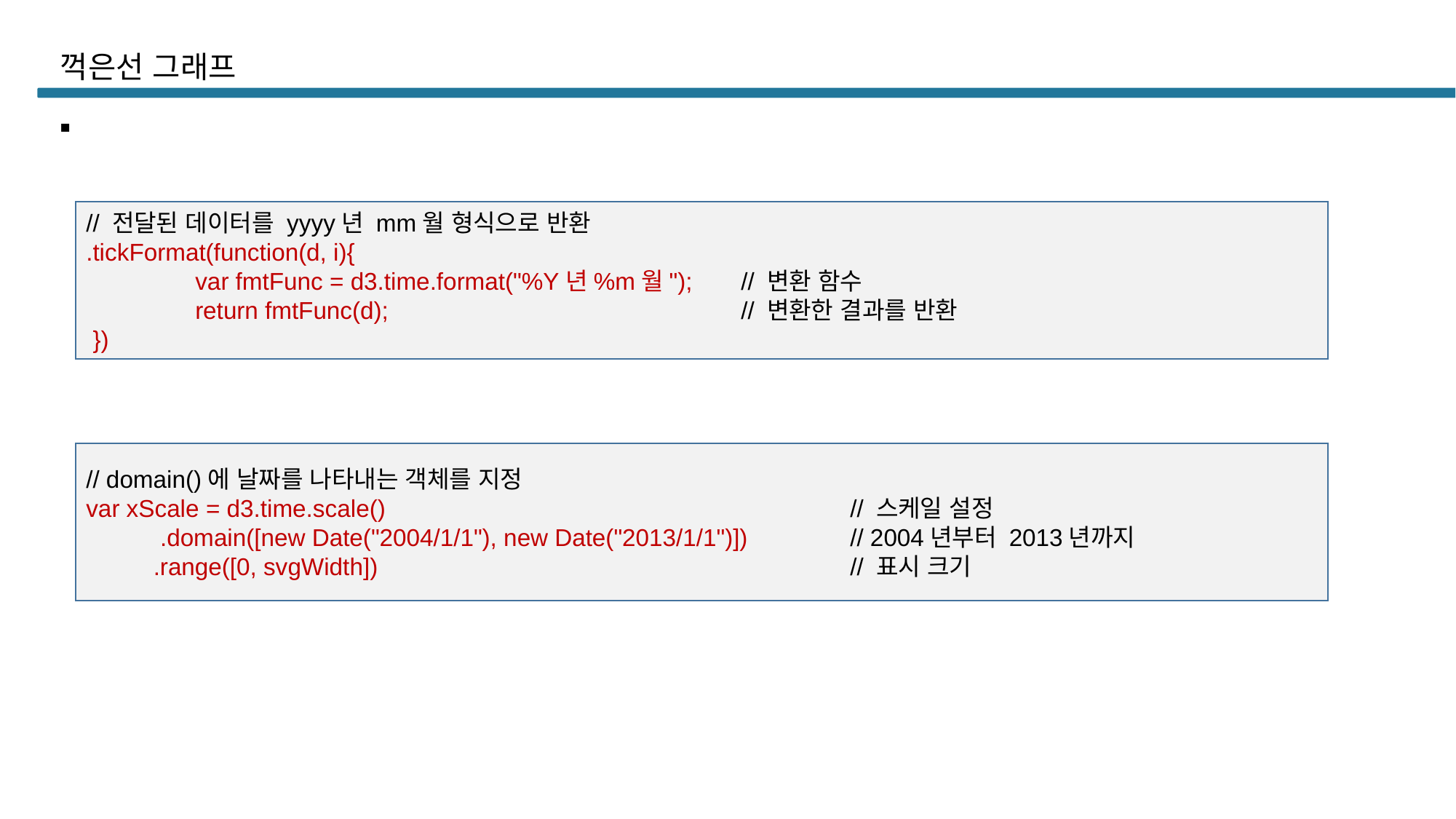

# 꺽은선 그래프

// 전달된 데이터를 yyyy년 mm월 형식으로 반환
.tickFormat(function(d, i){
	var fmtFunc = d3.time.format("%Y년%m월");	// 변환 함수
	return fmtFunc(d);				// 변환한 결과를 반환
 })

// domain()에 날짜를 나타내는 객체를 지정
var xScale = d3.time.scale()  					// 스케일 설정
           .domain([new Date("2004/1/1"), new Date("2013/1/1")])	// 2004년부터 2013년까지
          .range([0, svgWidth]) 					// 표시 크기